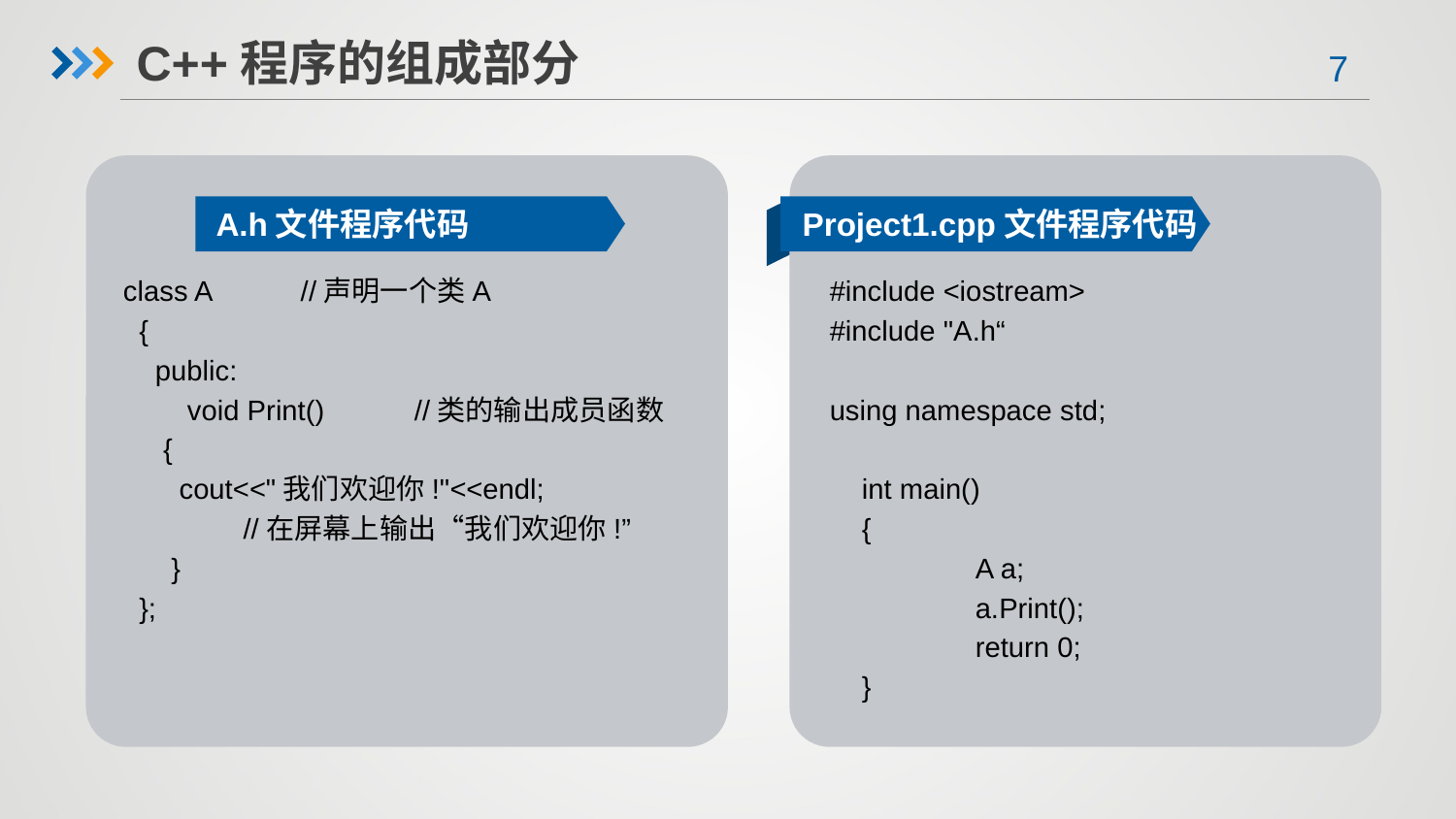

C++程序的组成部分

A.h文件程序代码
Project1.cpp文件程序代码

class A	    //声明一个类A
  {
    public:
        void Print()   	//类的输出成员函数
     {
       cout<<"我们欢迎你!"<<endl;
               //在屏幕上输出“我们欢迎你!”
      }
  };
#include <iostream>
#include "A.h“

using namespace std;

    int main()
    {
	A a;
	a.Print();
	return 0;
    }